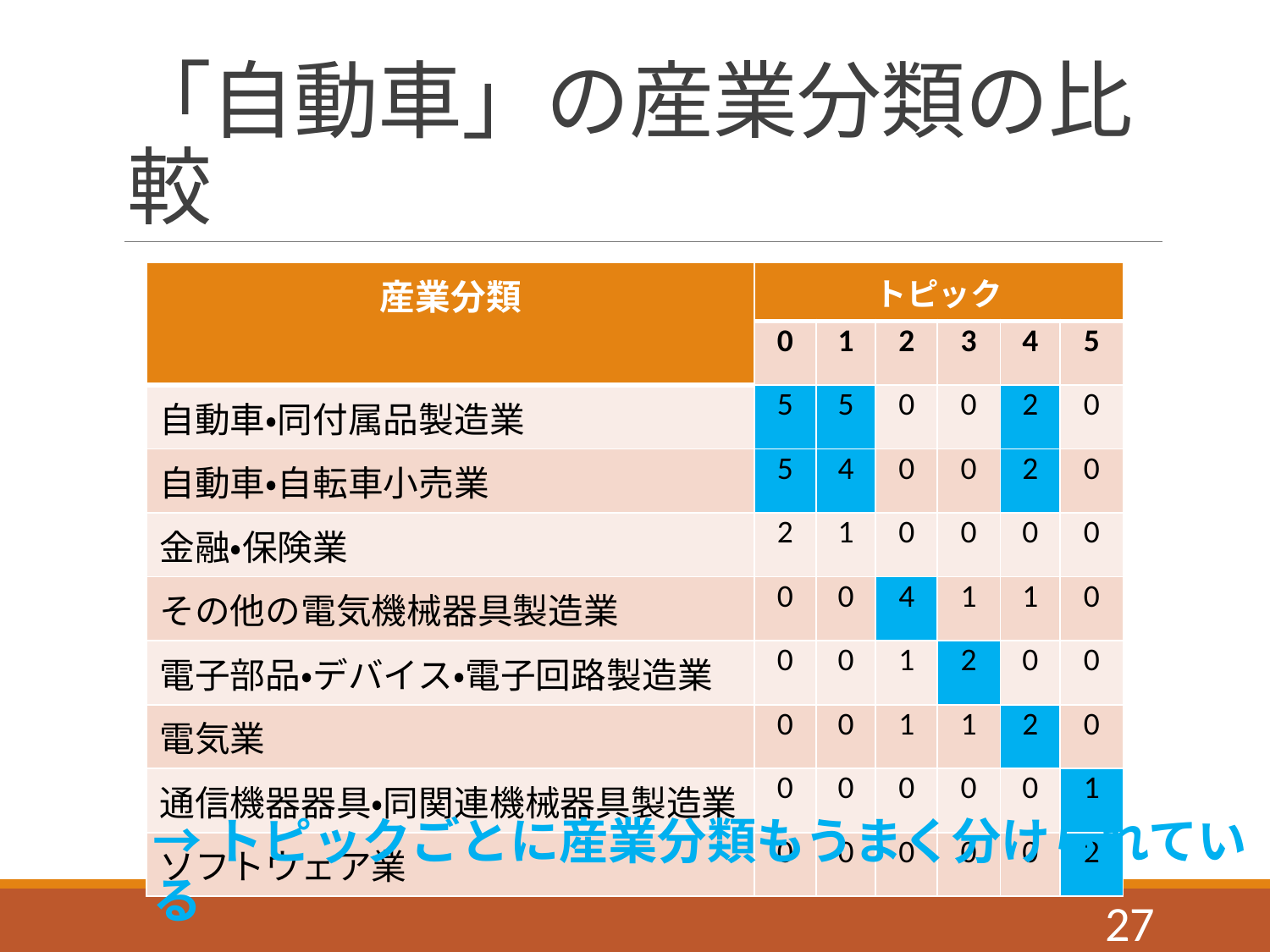

# 「自動車」の産業分類の比較
| 産業分類 | トピック |  |  |  |  |  |
| --- | --- | --- | --- | --- | --- | --- |
|  | 0 | 1 | 2 | 3 | 4 | 5 |
| 自動車・同付属品製造業 | 5 | 5 | 0 | 0 | 2 | 0 |
| 自動車・自転車小売業 | 5 | 4 | 0 | 0 | 2 | 0 |
| 金融・保険業 | 2 | 1 | 0 | 0 | 0 | 0 |
| その他の電気機械器具製造業 | 0 | 0 | 4 | 1 | 1 | 0 |
| 電子部品・デバイス・電子回路製造業 | 0 | 0 | 1 | 2 | 0 | 0 |
| 電気業 | 0 | 0 | 1 | 1 | 2 | 0 |
| 通信機器器具・同関連機械器具製造業 | 0 | 0 | 0 | 0 | 0 | 1 |
| ソフトウェア業 | 0 | 0 | 0 | 0 | 0 | 2 |
→トピックごとに産業分類もうまく分けられている
27